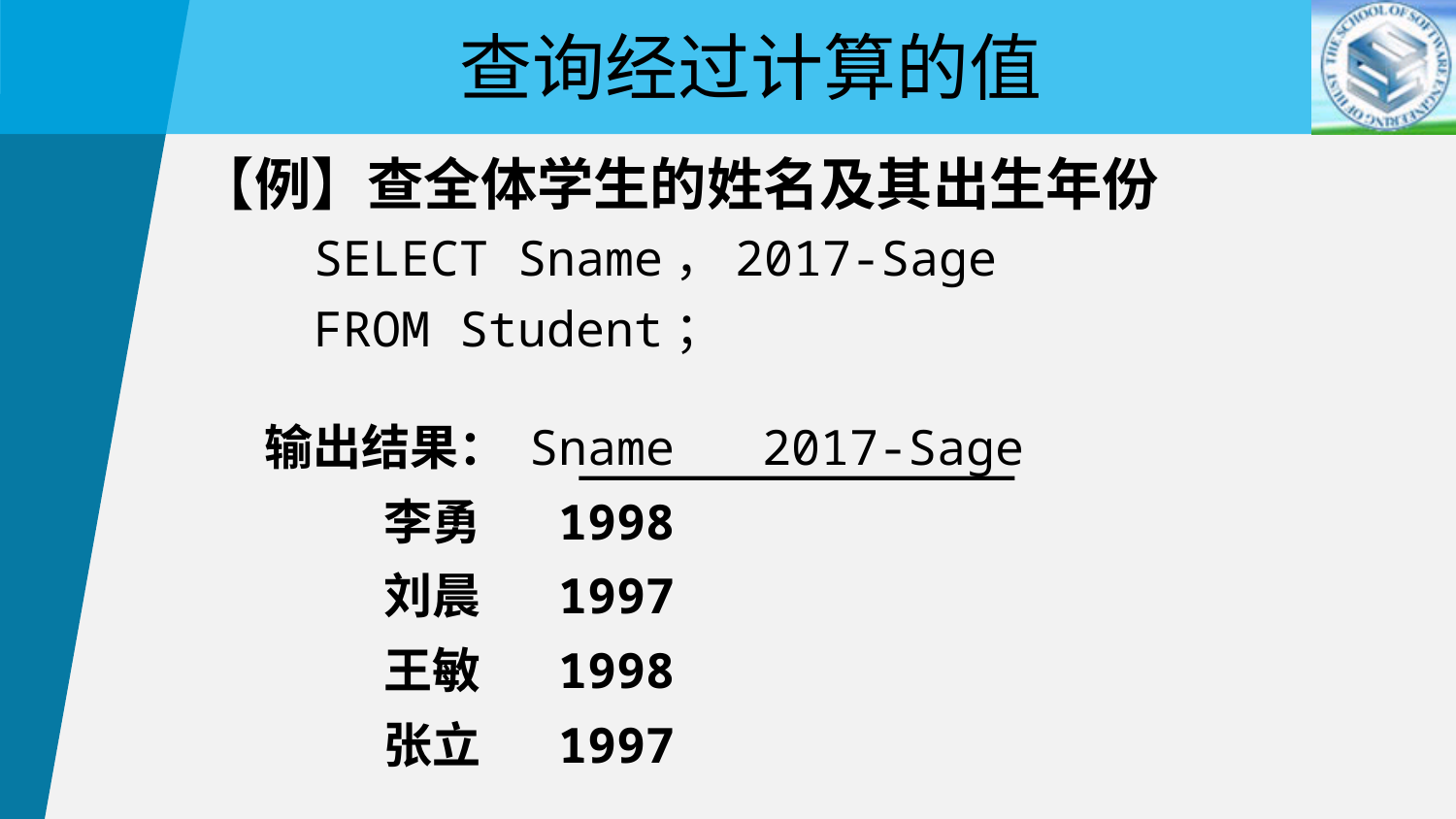

查询经过计算的值
【例】查全体学生的姓名及其出生年份
    SELECT Sname，2017-Sage
    FROM Student；

     输出结果： Sname   2017-Sage
                李勇      1998
                刘晨      1997
                王敏      1998
                张立      1997